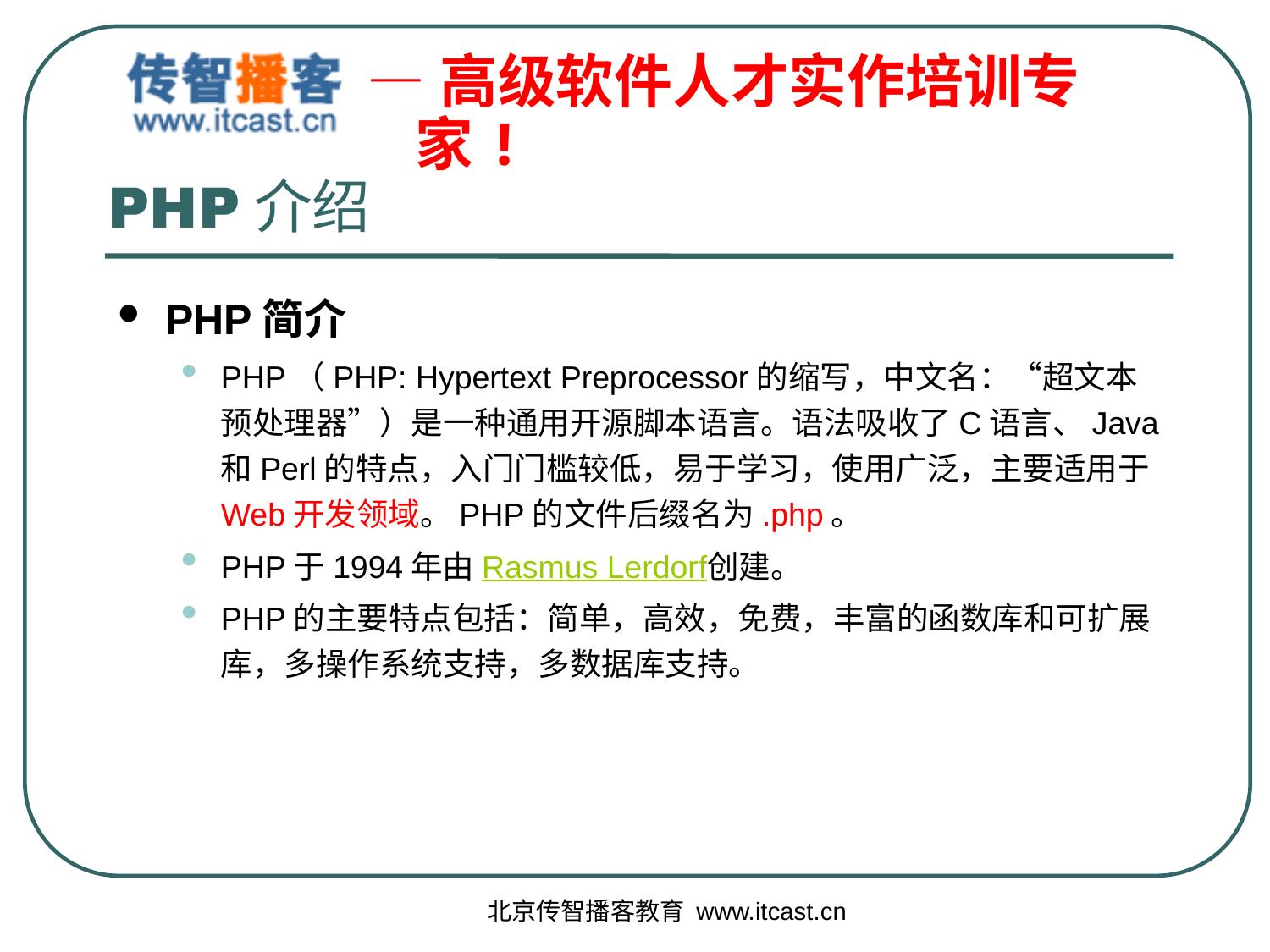

# PHP介绍
PHP简介
PHP（PHP: Hypertext Preprocessor的缩写，中文名：“超文本预处理器”）是一种通用开源脚本语言。语法吸收了C语言、Java和Perl的特点，入门门槛较低，易于学习，使用广泛，主要适用于Web开发领域。PHP的文件后缀名为.php。
PHP于1994年由Rasmus Lerdorf创建。
PHP的主要特点包括：简单，高效，免费，丰富的函数库和可扩展库，多操作系统支持，多数据库支持。